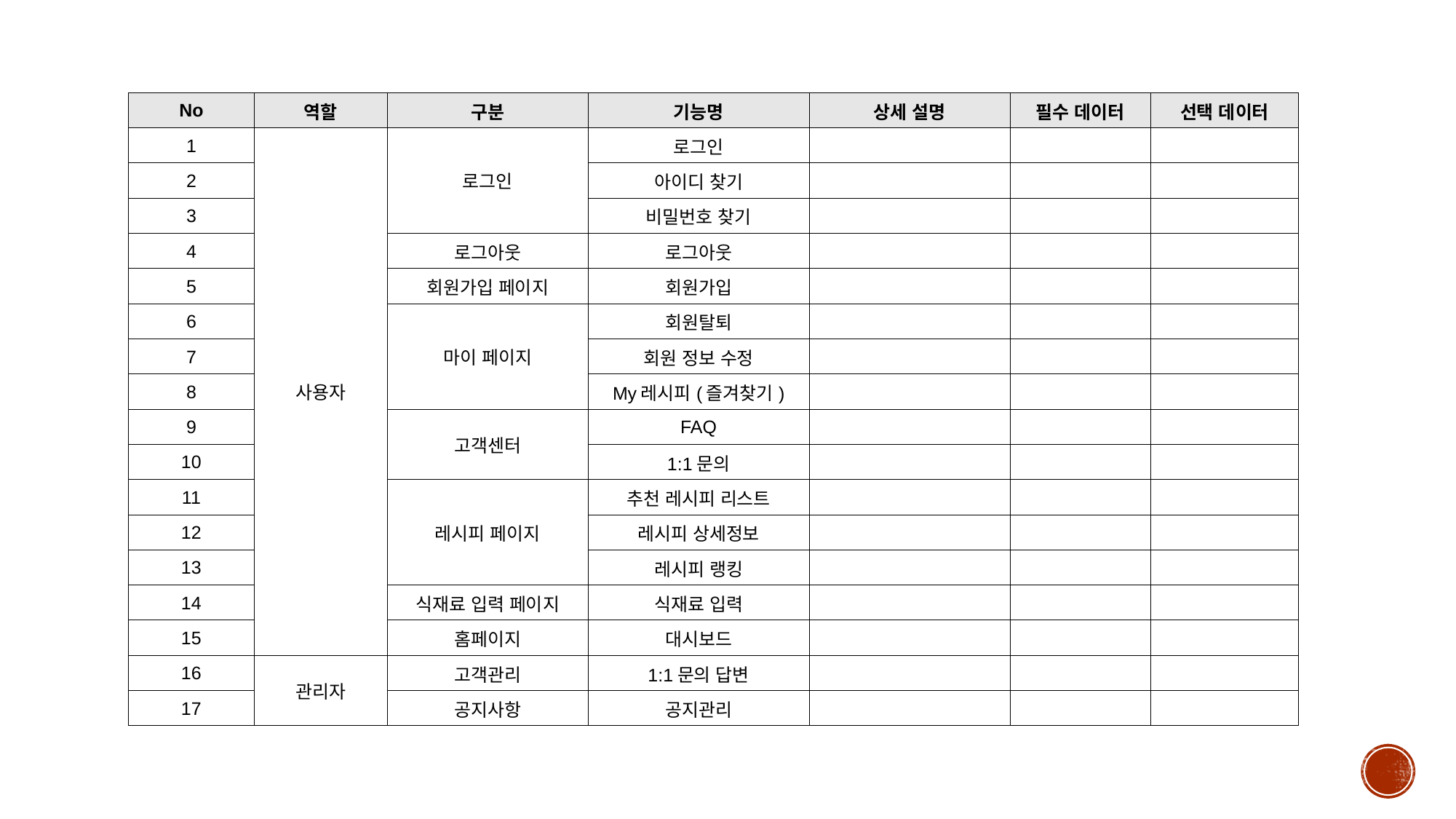

| No | 역할 | 구분 | 기능명 | 상세 설명 | 필수 데이터 | 선택 데이터 |
| --- | --- | --- | --- | --- | --- | --- |
| 1 | 사용자 | 로그인 | 로그인 |  |  |  |
| 2 |  |  | 아이디 찾기 |  |  |  |
| 3 |  |  | 비밀번호 찾기 |  |  |  |
| 4 |  | 로그아웃 | 로그아웃 |  |  |  |
| 5 |  | 회원가입 페이지 | 회원가입 |  |  |  |
| 6 |  | 마이 페이지 | 회원탈퇴 |  |  |  |
| 7 |  |  | 회원 정보 수정 |  |  |  |
| 8 |  |  | My레시피(즐겨찾기) |  |  |  |
| 9 |  | 고객센터 | FAQ |  |  |  |
| 10 |  |  | 1:1문의 |  |  |  |
| 11 |  | 레시피 페이지 | 추천 레시피 리스트 |  |  |  |
| 12 |  |  | 레시피 상세정보 |  |  |  |
| 13 |  |  | 레시피 랭킹 |  |  |  |
| 14 |  | 식재료 입력 페이지 | 식재료 입력 |  |  |  |
| 15 |  | 홈페이지 | 대시보드 |  |  |  |
| 16 | 관리자 | 고객관리 | 1:1문의 답변 |  |  |  |
| 17 |  | 공지사항 | 공지관리 |  |  |  |